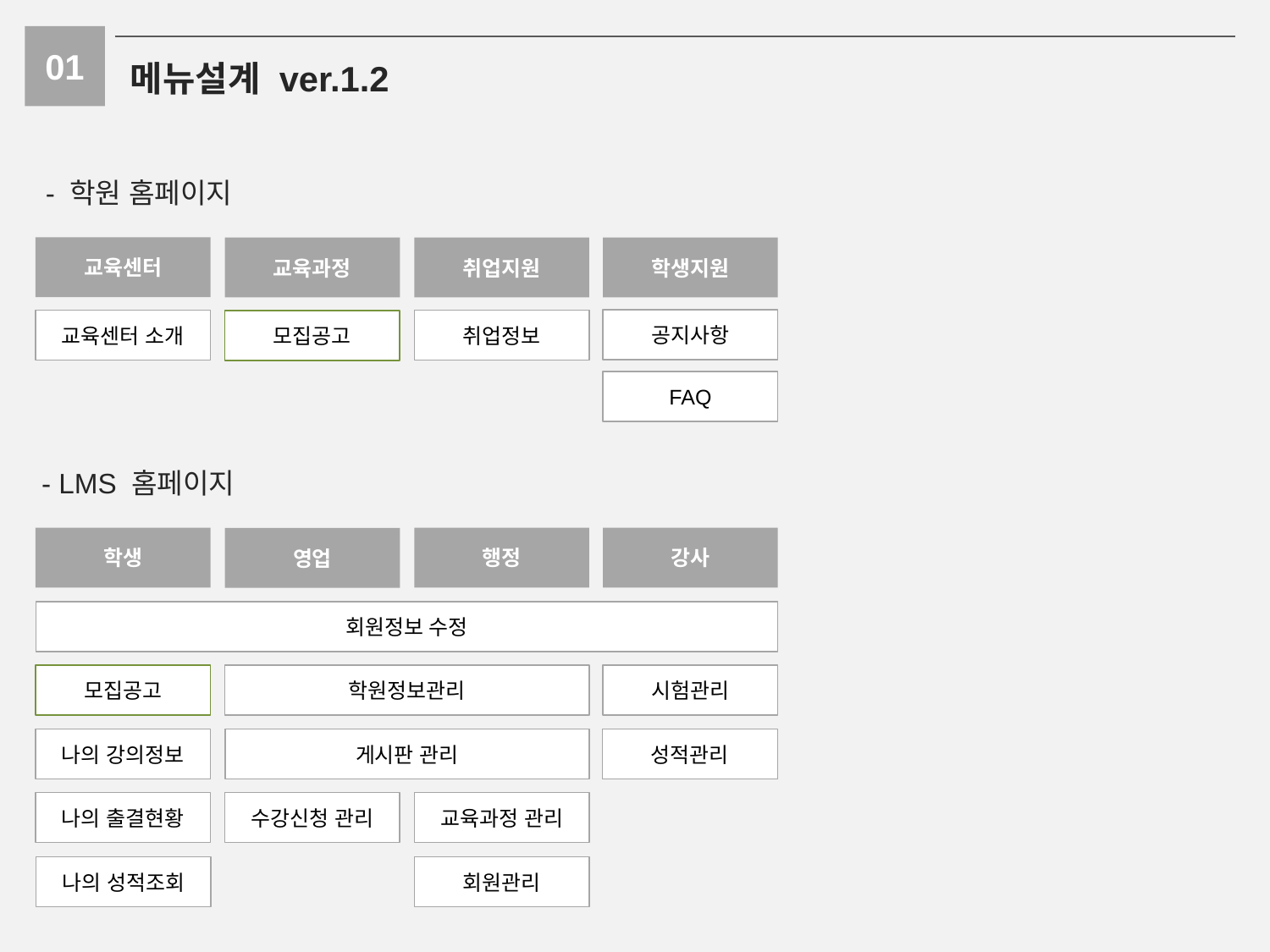

01
메뉴설계 ver.1.2
- 학원 홈페이지
교육센터
교육과정
취업지원
학생지원
공지사항
교육센터 소개
취업정보
모집공고
FAQ
- LMS 홈페이지
학생
행정
강사
영업
회원정보 수정
모집공고
학원정보관리
시험관리
나의 강의정보
게시판 관리
성적관리
나의 출결현황
수강신청 관리
교육과정 관리
나의 성적조회
회원관리